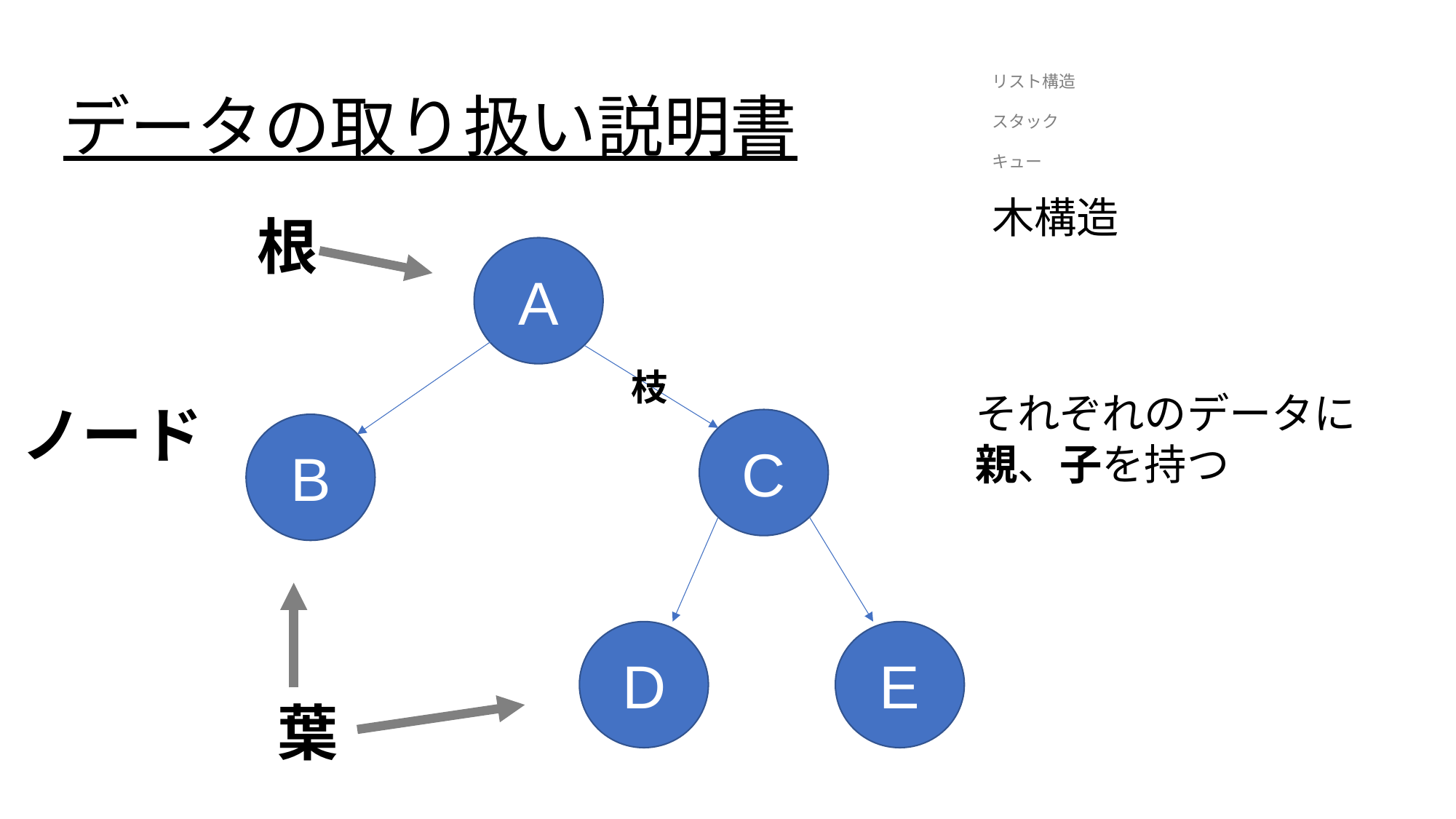

リスト構造

スタック

キュー

木構造
# データの取り扱い説明書
根
A
枝
C
B
D
それぞれのデータに
親、子を持つ
ノード
E
葉